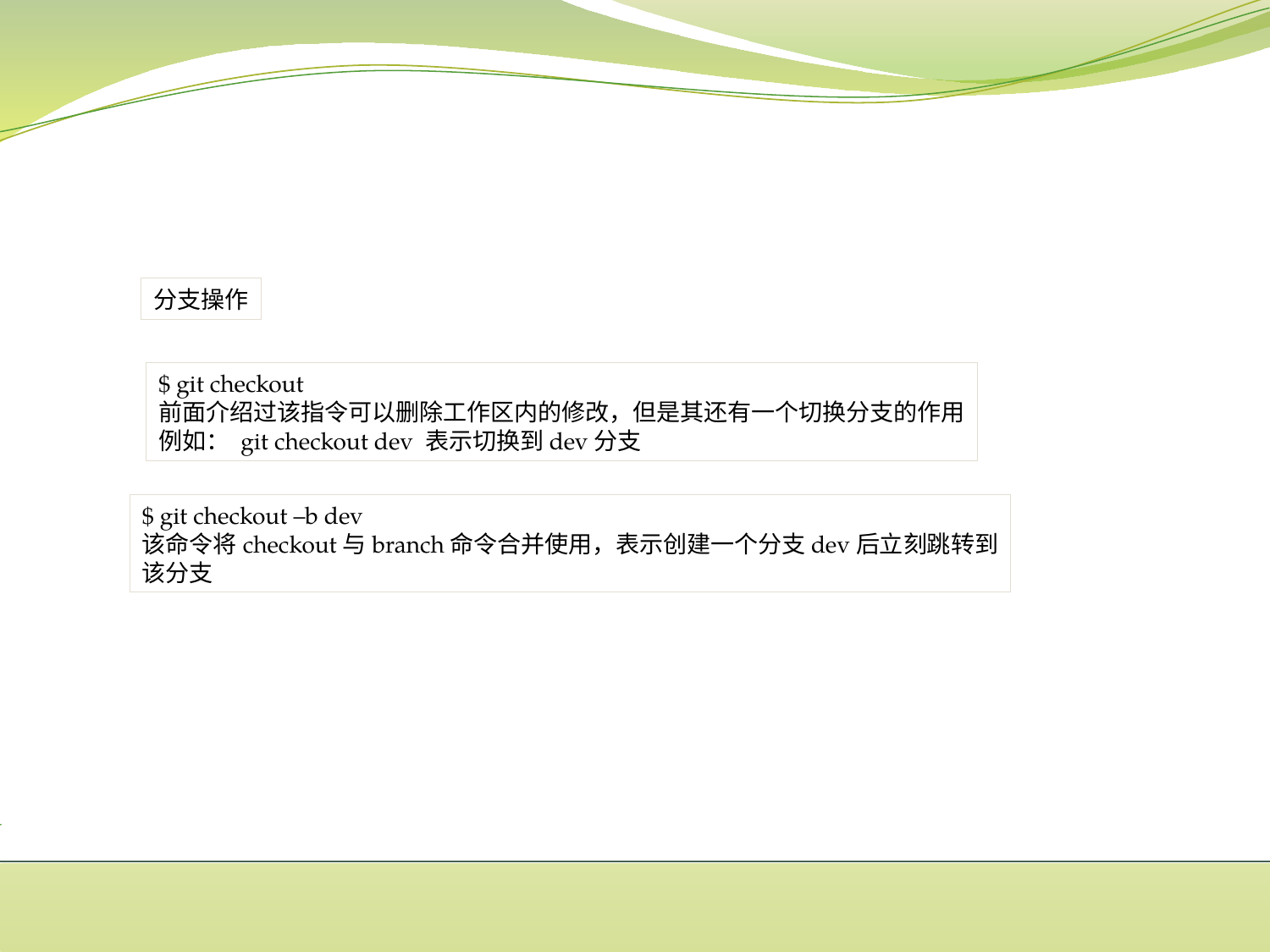

分支操作
$ git checkout
前面介绍过该指令可以删除工作区内的修改，但是其还有一个切换分支的作用
例如： git checkout dev 表示切换到dev分支
$ git checkout –b dev
该命令将checkout与branch命令合并使用，表示创建一个分支dev后立刻跳转到
该分支